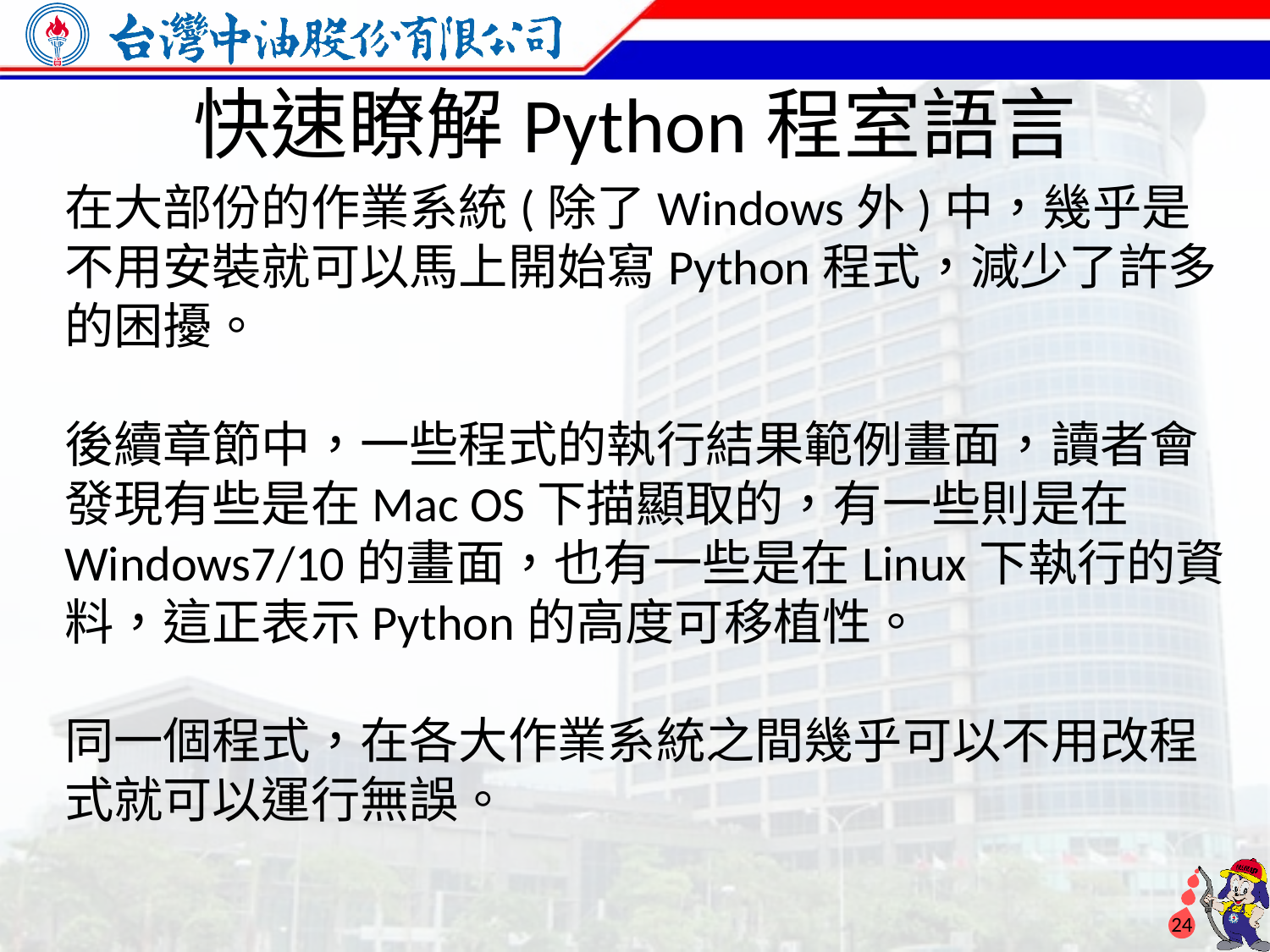

快速瞭解Python程室語言
在大部份的作業系統(除了Windows外)中，幾乎是不用安裝就可以馬上開始寫Python程式，減少了許多的困擾。

後續章節中，一些程式的執行結果範例畫面，讀者會發現有些是在Mac OS下描顯取的，有一些則是在Windows7/10的畫面，也有一些是在Linux下執行的資料，這正表示Python的高度可移植性。

同一個程式，在各大作業系統之間幾乎可以不用改程式就可以運行無誤。

24